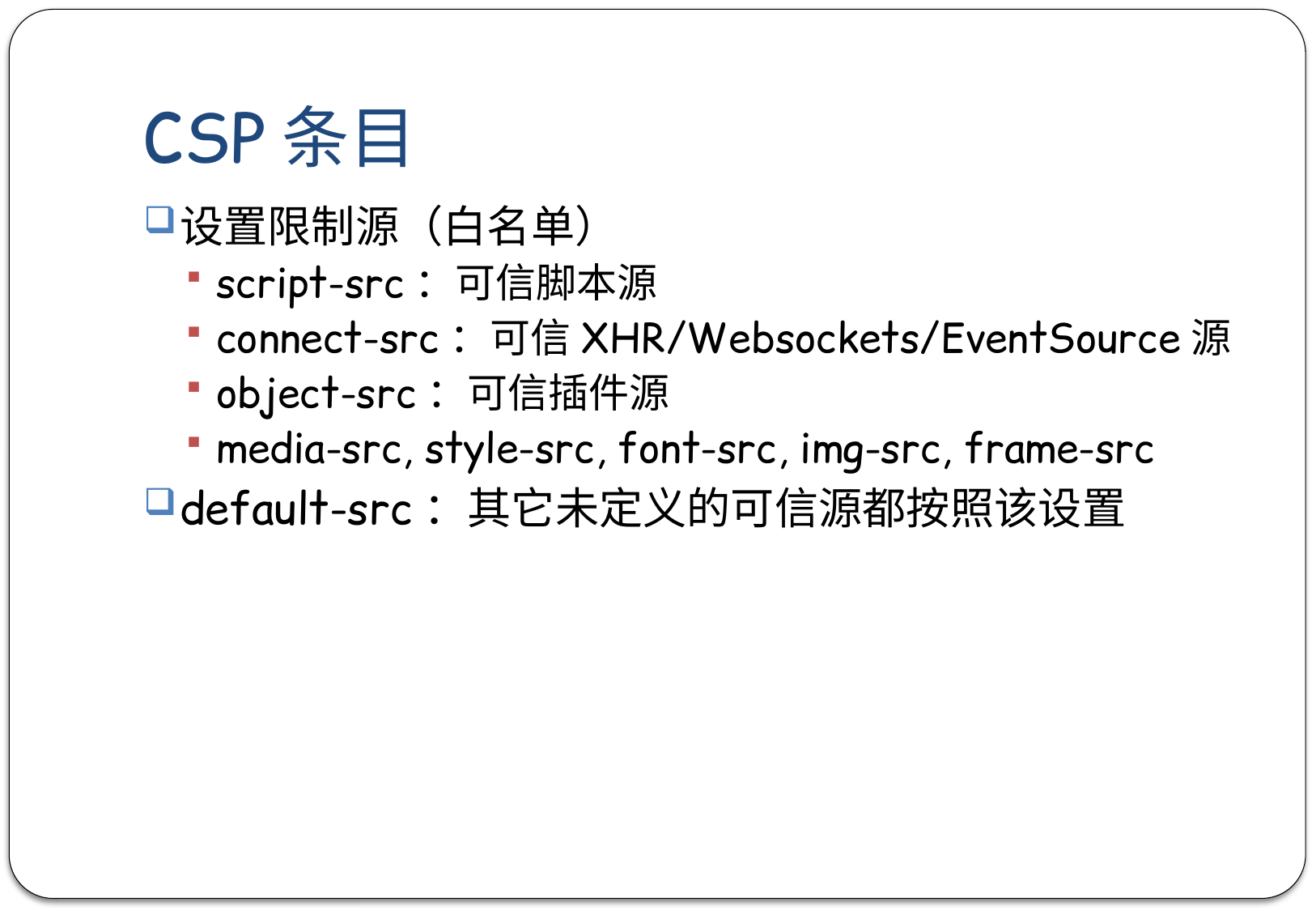

# CSP条目
设置限制源（白名单）
script-src：可信脚本源
connect-src：可信XHR/Websockets/EventSource源
object-src：可信插件源
media-src, style-src, font-src, img-src, frame-src
default-src：其它未定义的可信源都按照该设置